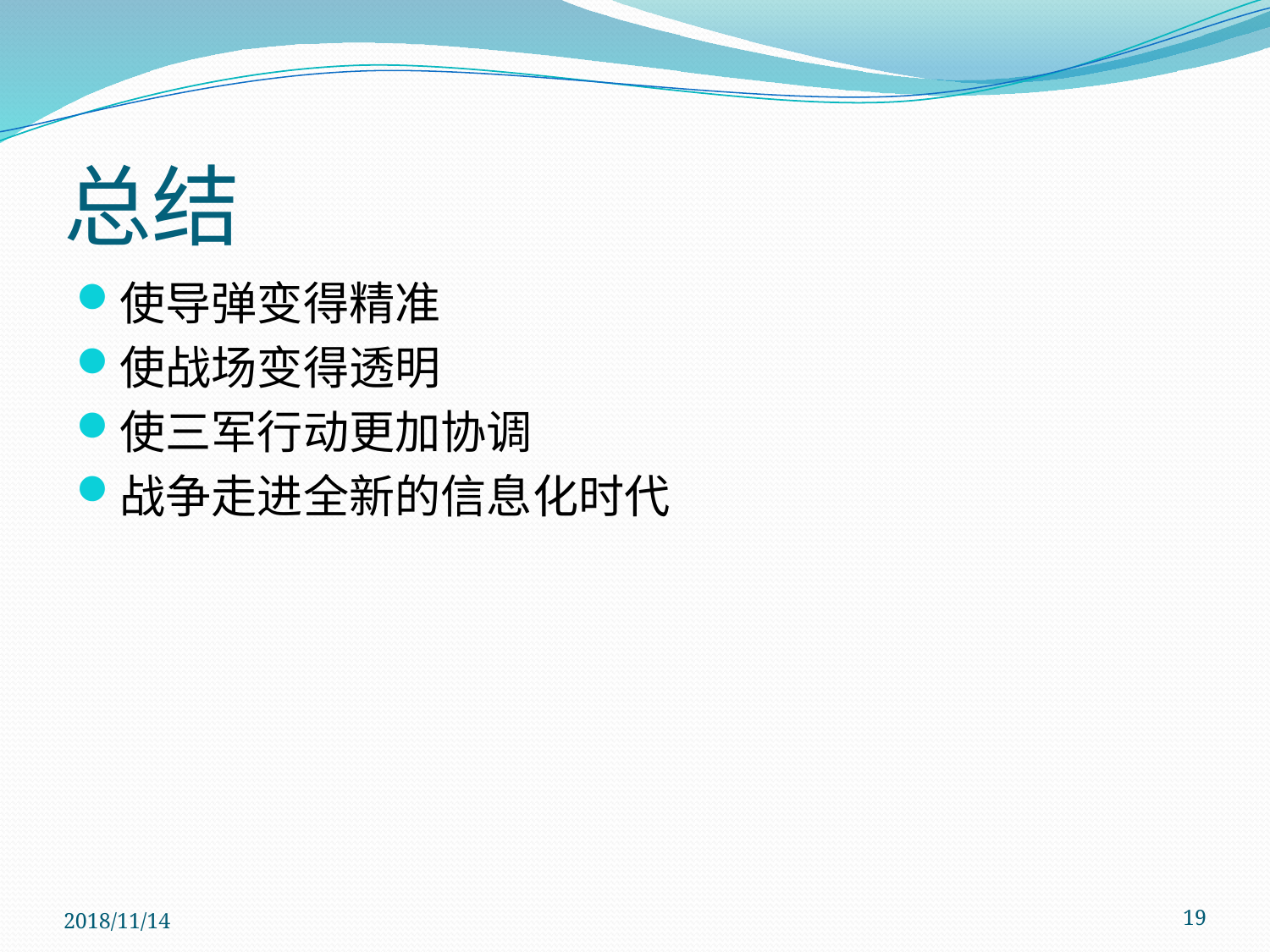

# 总结
使导弹变得精准
使战场变得透明
使三军行动更加协调
战争走进全新的信息化时代
2018/11/14
19